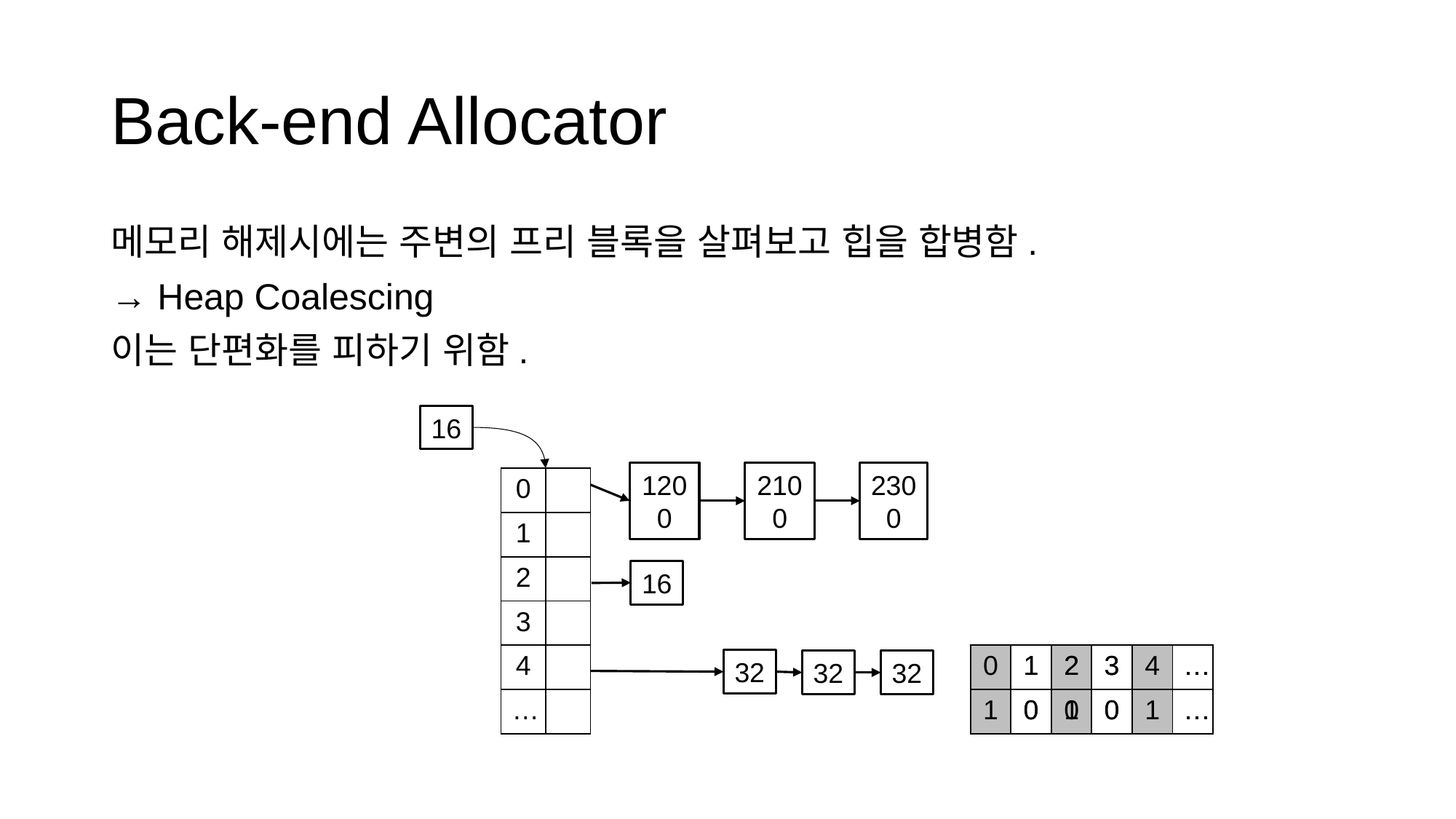

# Back-end Allocator
메모리 해제시에는 주변의 프리 블록을 살펴보고 힙을 합병함.
→ Heap Coalescing
이는 단편화를 피하기 위함.
16
1200
2100
2300
| 0 |  |
| --- | --- |
| 1 |  |
| 2 |  |
| 3 |  |
| 4 |  |
| … |  |
16
| 0 | 1 | 2 | 3 | 4 | … |
| --- | --- | --- | --- | --- | --- |
| 1 | 0 | 1 | 0 | 1 | … |
| 0 | 1 | 2 | 3 | 4 | … |
| --- | --- | --- | --- | --- | --- |
| 1 | 0 | 0 | 0 | 1 | … |
32
32
32